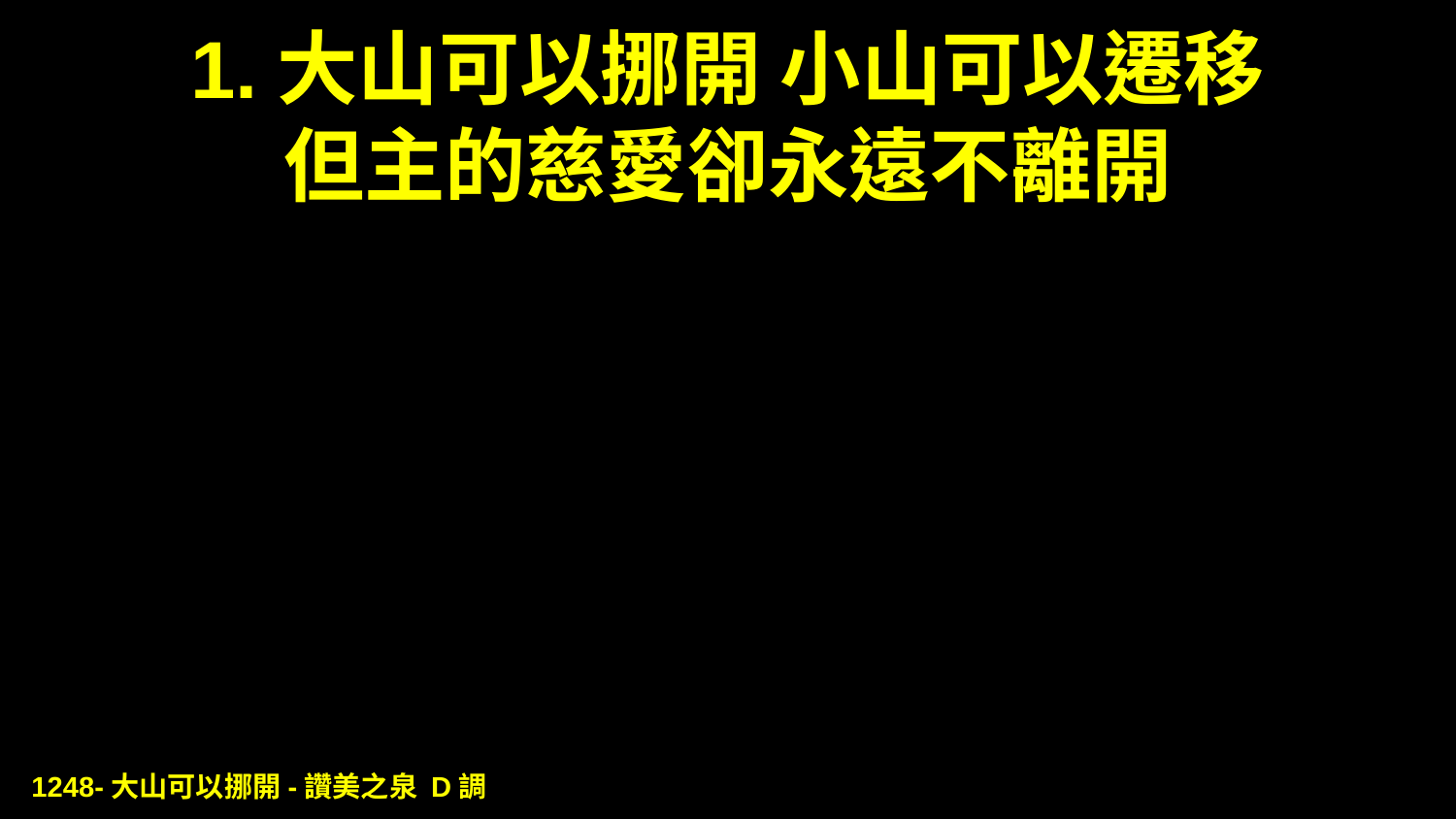

# 1.大山可以挪開 小山可以遷移 但主的慈愛卻永遠不離開
1248-大山可以挪開-讚美之泉 D調